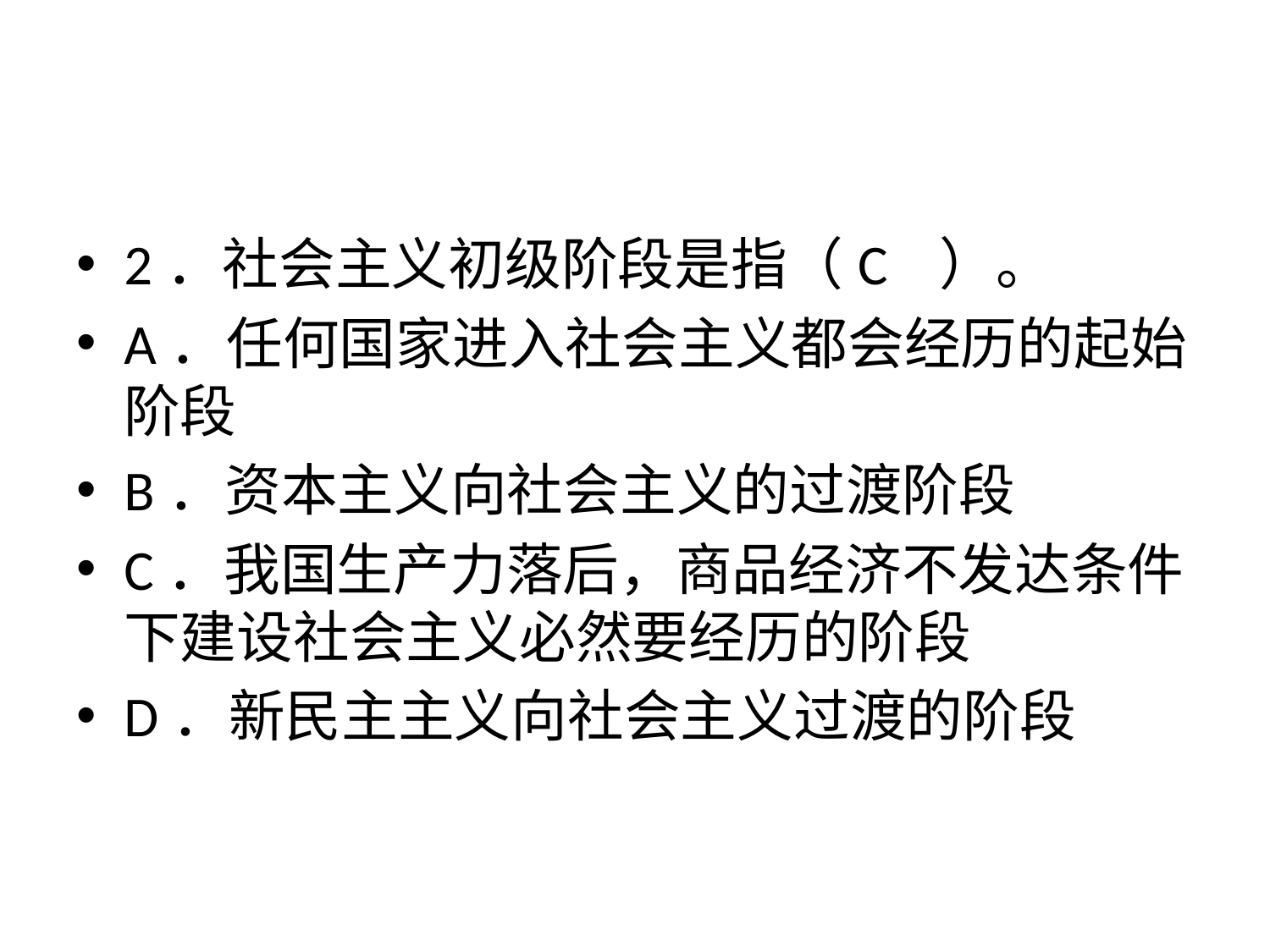

#
2．社会主义初级阶段是指（C   ）。
A．任何国家进入社会主义都会经历的起始阶段
B．资本主义向社会主义的过渡阶段
C．我国生产力落后，商品经济不发达条件下建设社会主义必然要经历的阶段
D．新民主主义向社会主义过渡的阶段